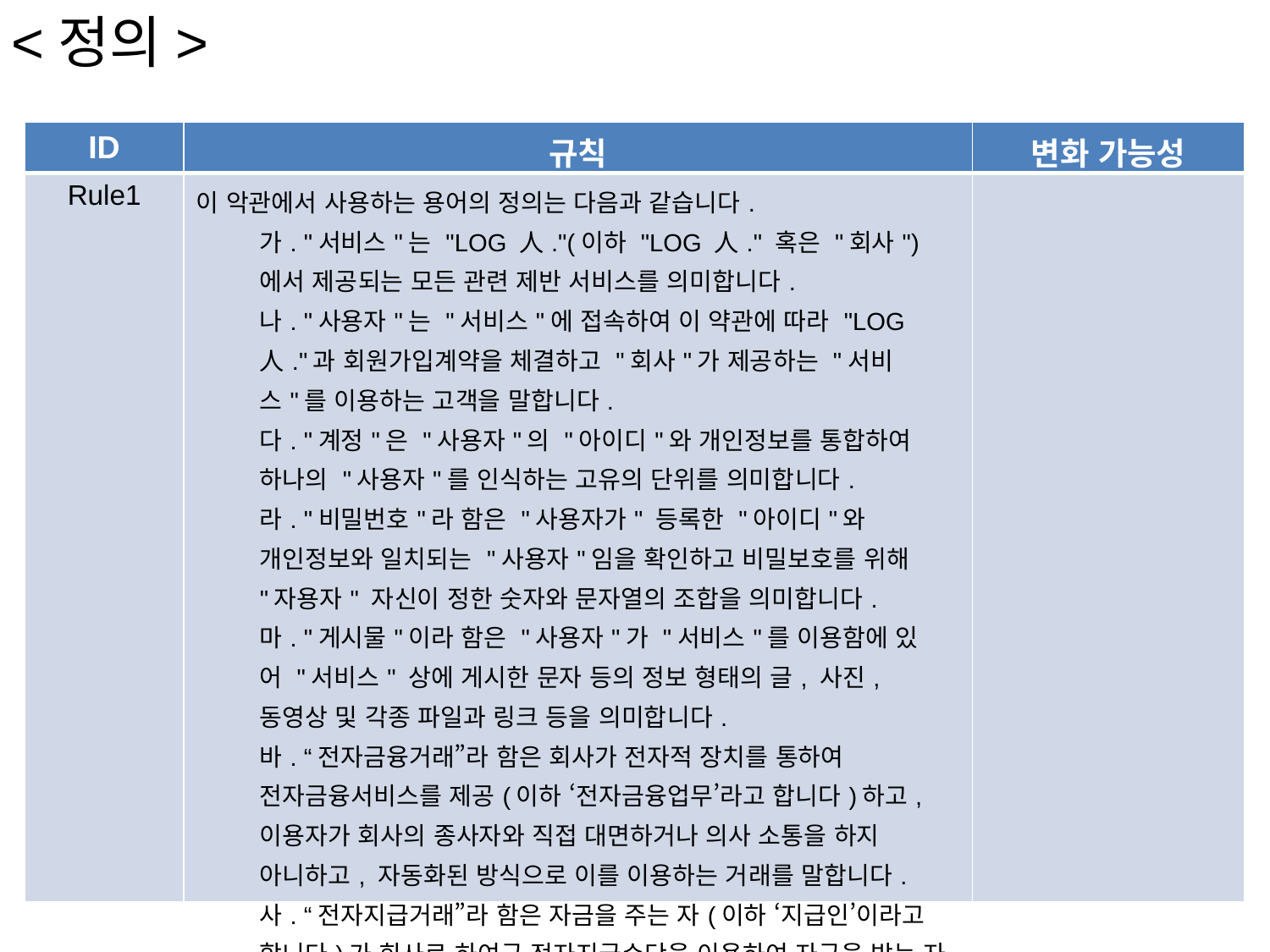

<정의>
| ID | 규칙 | 변화 가능성 |
| --- | --- | --- |
| Rule1 | 이 악관에서 사용하는 용어의 정의는 다음과 같습니다. 가. "서비스"는 "LOG 人."(이하 "LOG 人." 혹은 "회사")에서 제공되는 모든 관련 제반 서비스를 의미합니다. 나. "사용자"는 "서비스"에 접속하여 이 약관에 따라 "LOG 人."과 회원가입계약을 체결하고 "회사"가 제공하는 "서비스"를 이용하는 고객을 말합니다. 다. "계정"은 "사용자"의 "아이디"와 개인정보를 통합하여 하나의 "사용자"를 인식하는 고유의 단위를 의미합니다. 라. "비밀번호"라 함은 "사용자가" 등록한 "아이디"와 개인정보와 일치되는 "사용자"임을 확인하고 비밀보호를 위해 "자용자" 자신이 정한 숫자와 문자열의 조합을 의미합니다. 마. "게시물"이라 함은 "사용자"가 "서비스"를 이용함에 있어 "서비스" 상에 게시한 문자 등의 정보 형태의 글, 사진, 동영상 및 각종 파일과 링크 등을 의미합니다. 바. “전자금융거래”라 함은 회사가 전자적 장치를 통하여 전자금융서비스를 제공(이하 ‘전자금융업무’라고 합니다)하고, 이용자가 회사의 종사자와 직접 대면하거나 의사 소통을 하지 아니하고, 자동화된 방식으로 이를 이용하는 거래를 말합니다. 사. “전자지급거래”라 함은 자금을 주는 자(이하 ‘지급인’이라고 합니다)가 회사로 하여금 전자지급수단을 이용하여 자금을 받는 자(이하 ‘수취인’이라고 합니다)에게 자금을 이동하게 하는 전자금융거래를 말합니다. |  |